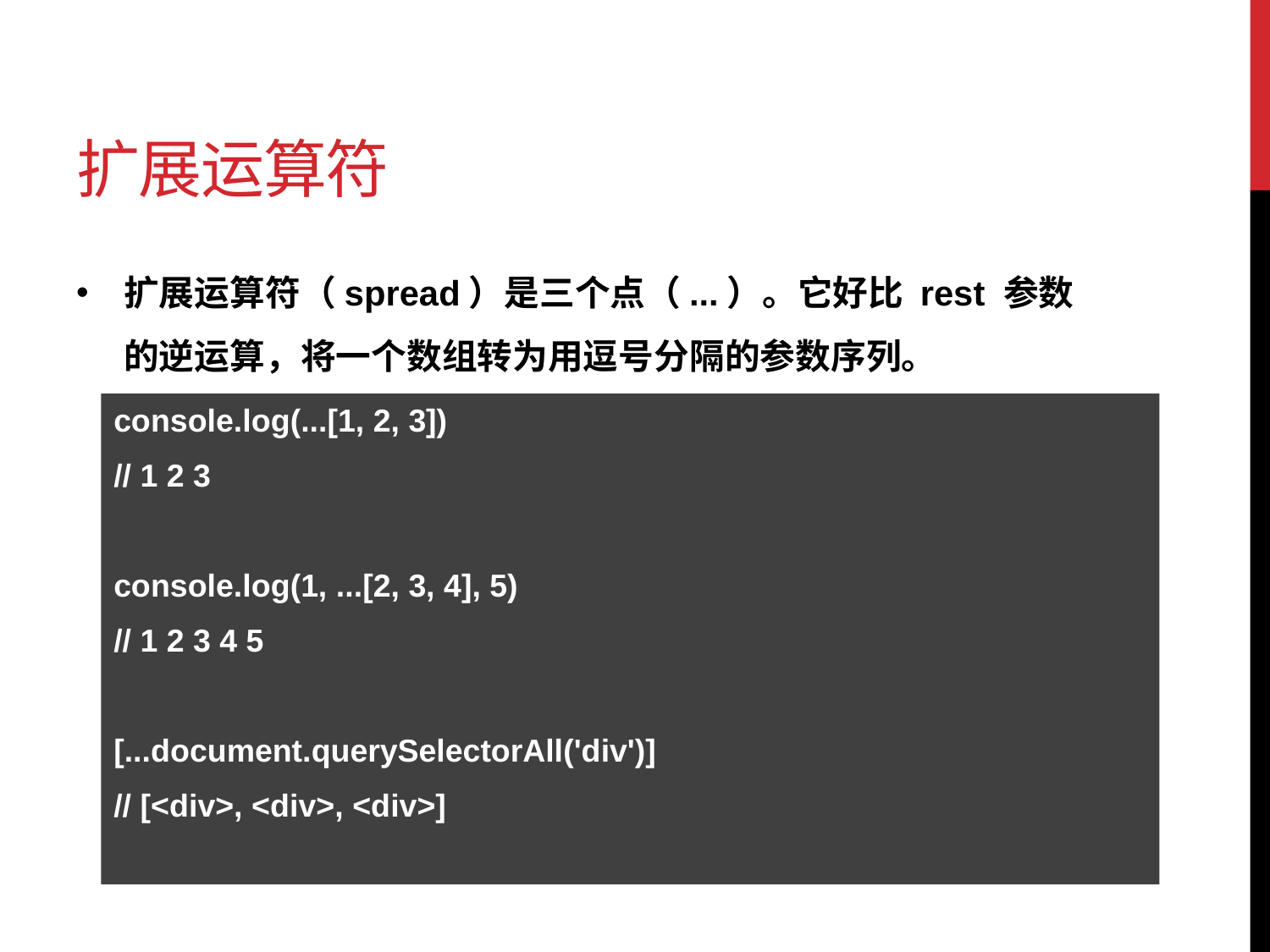

# 扩展运算符
扩展运算符（spread）是三个点（...）。它好比 rest 参数的逆运算，将一个数组转为用逗号分隔的参数序列。

console.log(...[1, 2, 3])
// 1 2 3

console.log(1, ...[2, 3, 4], 5)
// 1 2 3 4 5

[...document.querySelectorAll('div')]
// [<div>, <div>, <div>]